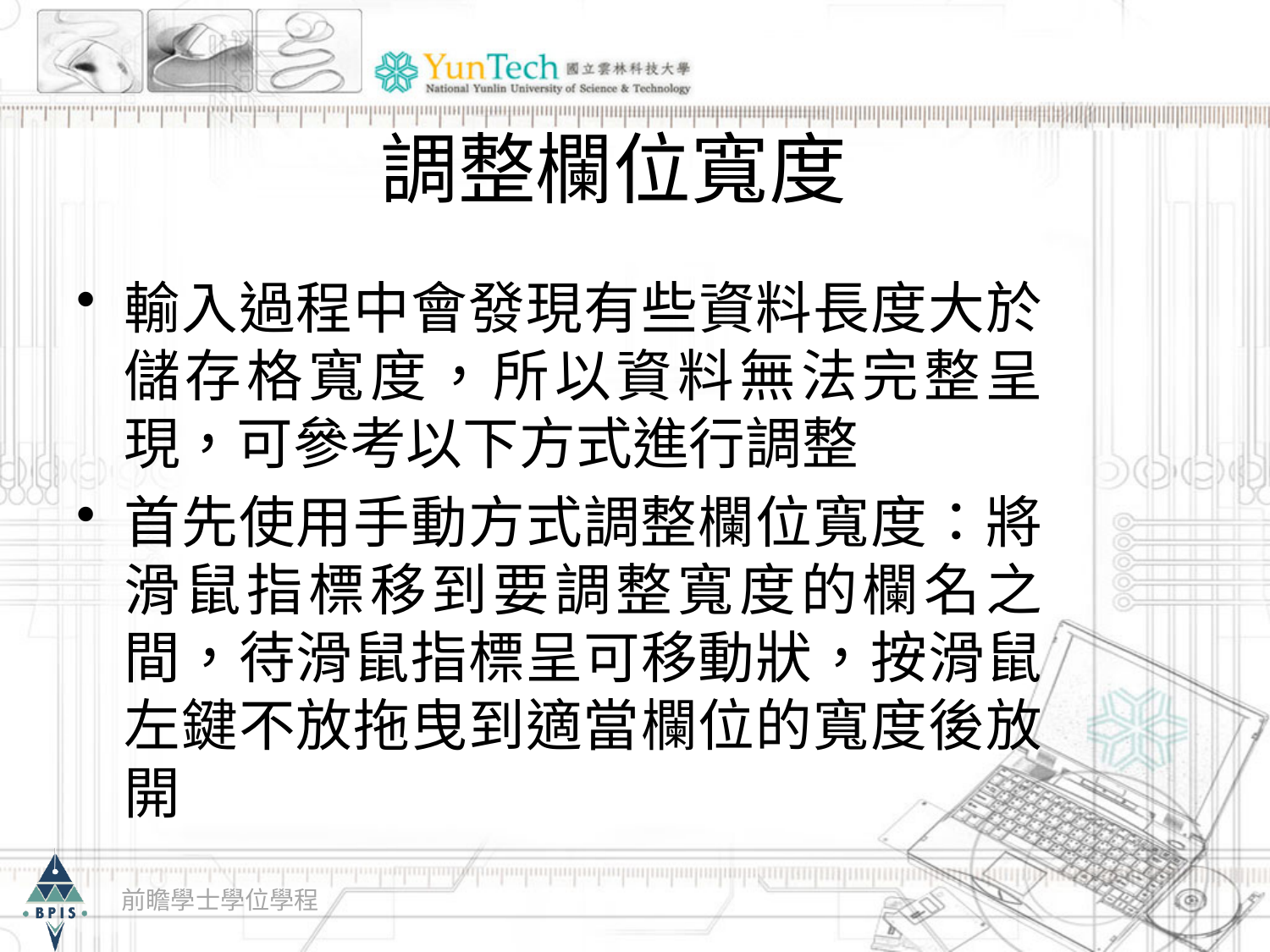

# 調整欄位寬度
輸入過程中會發現有些資料長度大於儲存格寬度，所以資料無法完整呈現，可參考以下方式進行調整
首先使用手動方式調整欄位寬度：將滑鼠指標移到要調整寬度的欄名之間，待滑鼠指標呈可移動狀，按滑鼠左鍵不放拖曳到適當欄位的寬度後放開